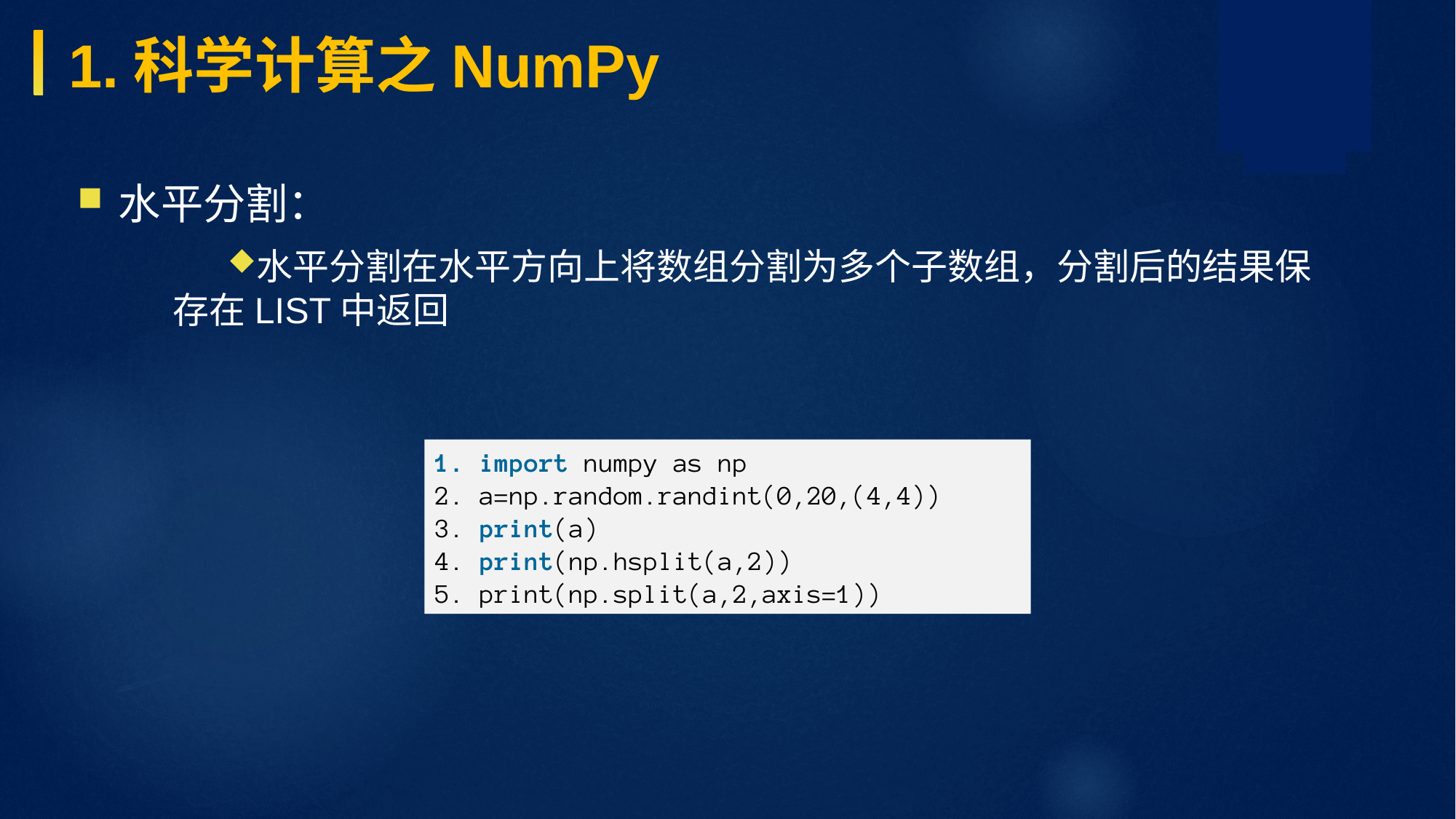

1.科学计算之NumPy
水平分割：
水平分割在水平方向上将数组分割为多个子数组，分割后的结果保存在list中返回

1. import numpy as np    2. a=np.random.randint(0,20,(4,4))    3. print(a)    4. print(np.hsplit(a,2))    5. print(np.split(a,2,axis=1))